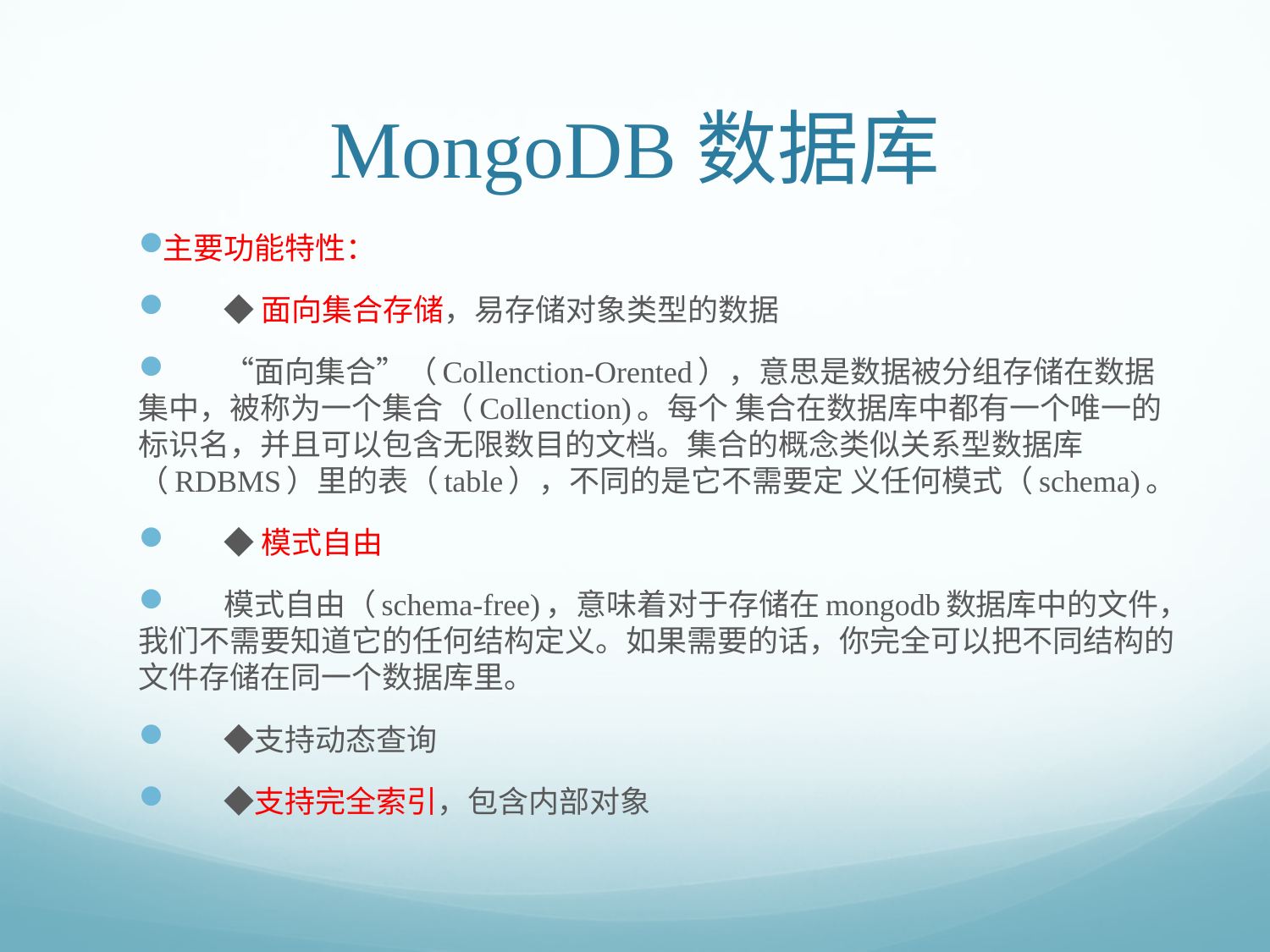

# MongoDB数据库
主要功能特性：
　　◆ 面向集合存储，易存储对象类型的数据
　　“面向集合”（Collenction-Orented），意思是数据被分组存储在数据集中，被称为一个集合（Collenction)。每个 集合在数据库中都有一个唯一的标识名，并且可以包含无限数目的文档。集合的概念类似关系型数据库（RDBMS）里的表（table），不同的是它不需要定 义任何模式（schema)。
　　◆ 模式自由
　　模式自由（schema-free)，意味着对于存储在mongodb数据库中的文件，我们不需要知道它的任何结构定义。如果需要的话，你完全可以把不同结构的文件存储在同一个数据库里。
　　◆支持动态查询
　　◆支持完全索引，包含内部对象